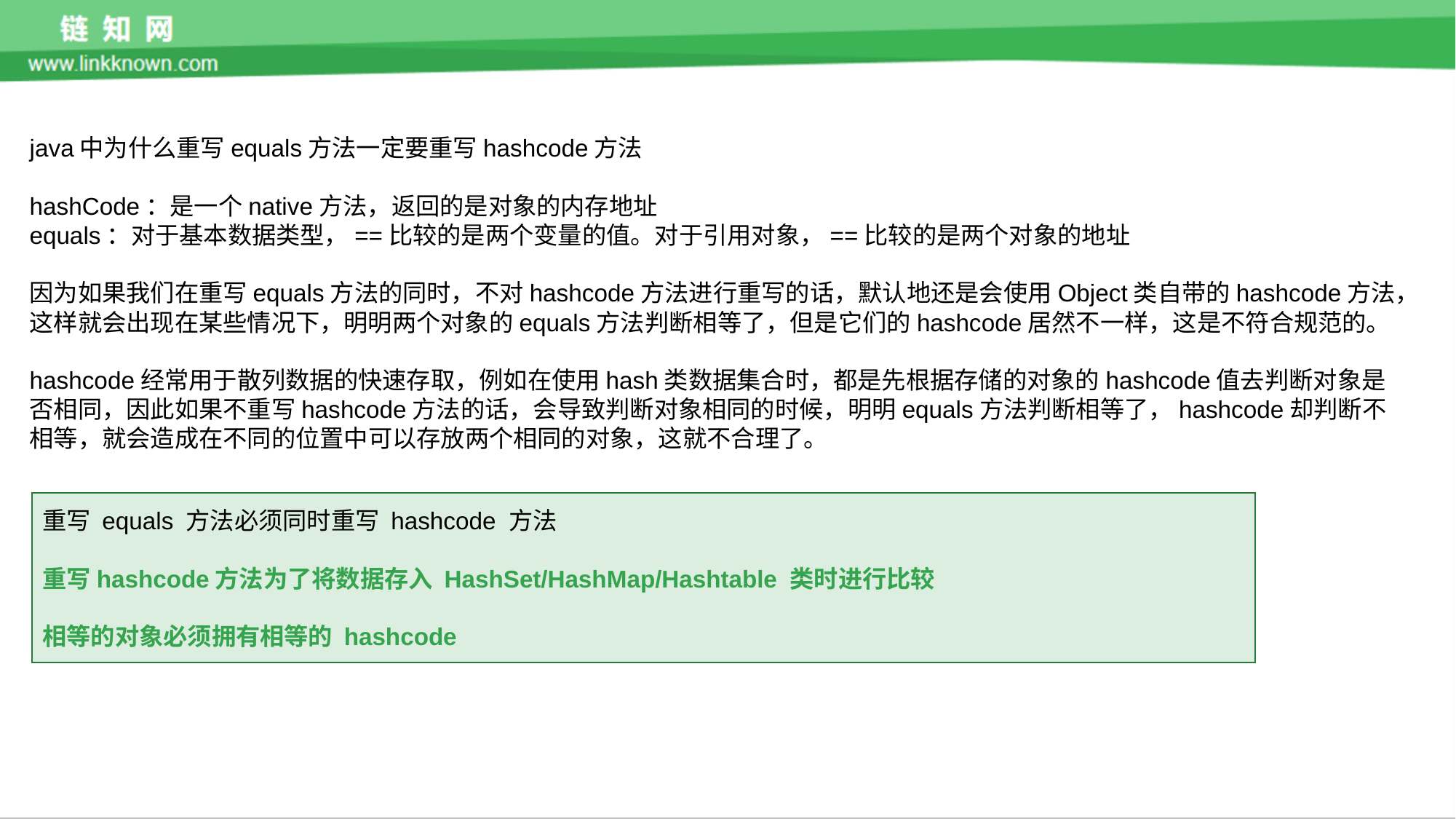

java中为什么重写equals方法一定要重写hashcode方法

hashCode：是一个native方法，返回的是对象的内存地址
equals：对于基本数据类型，==比较的是两个变量的值。对于引用对象，==比较的是两个对象的地址

因为如果我们在重写equals方法的同时，不对hashcode方法进行重写的话，默认地还是会使用Object类自带的hashcode方法，这样就会出现在某些情况下，明明两个对象的equals方法判断相等了，但是它们的hashcode居然不一样，这是不符合规范的。

hashcode经常用于散列数据的快速存取，例如在使用hash类数据集合时，都是先根据存储的对象的hashcode值去判断对象是否相同，因此如果不重写hashcode方法的话，会导致判断对象相同的时候，明明equals方法判断相等了，hashcode却判断不相等，就会造成在不同的位置中可以存放两个相同的对象，这就不合理了。
重写 equals 方法必须同时重写 hashcode 方法

重写hashcode方法为了将数据存入 HashSet/HashMap/Hashtable 类时进行比较

相等的对象必须拥有相等的 hashcode